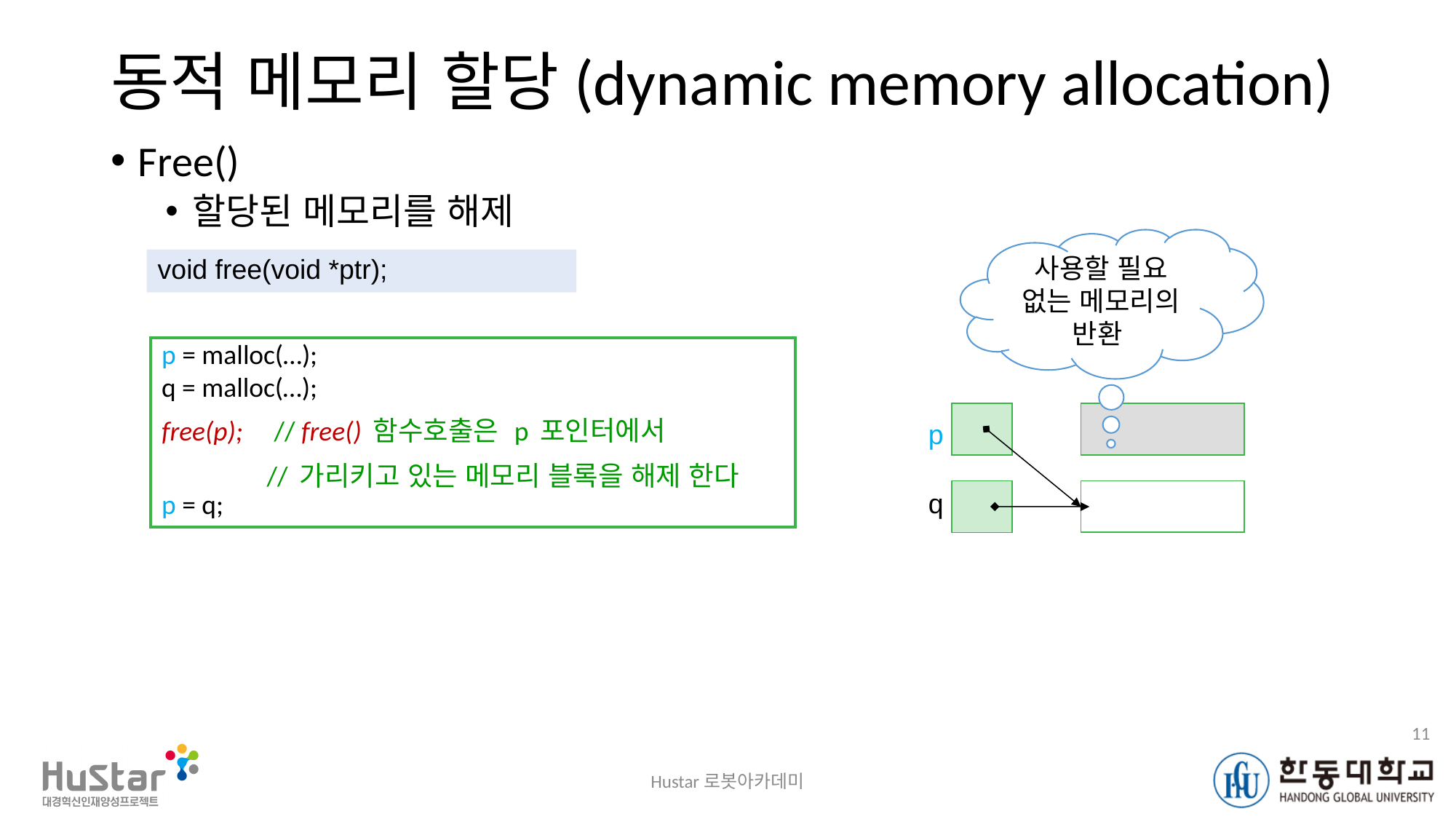

# 동적 메모리 할당(dynamic memory allocation)
Free()
할당된 메모리를 해제
사용할 필요 없는 메모리의 반환
| void free(void \*ptr); |
| --- |
| p = malloc(…); q = malloc(…); free(p); // free() 함수호출은 p 포인터에서 // 가리키고 있는 메모리 블록을 해제 한다 p = q; |
| --- |

p

q

11
Hustar로봇아카데미